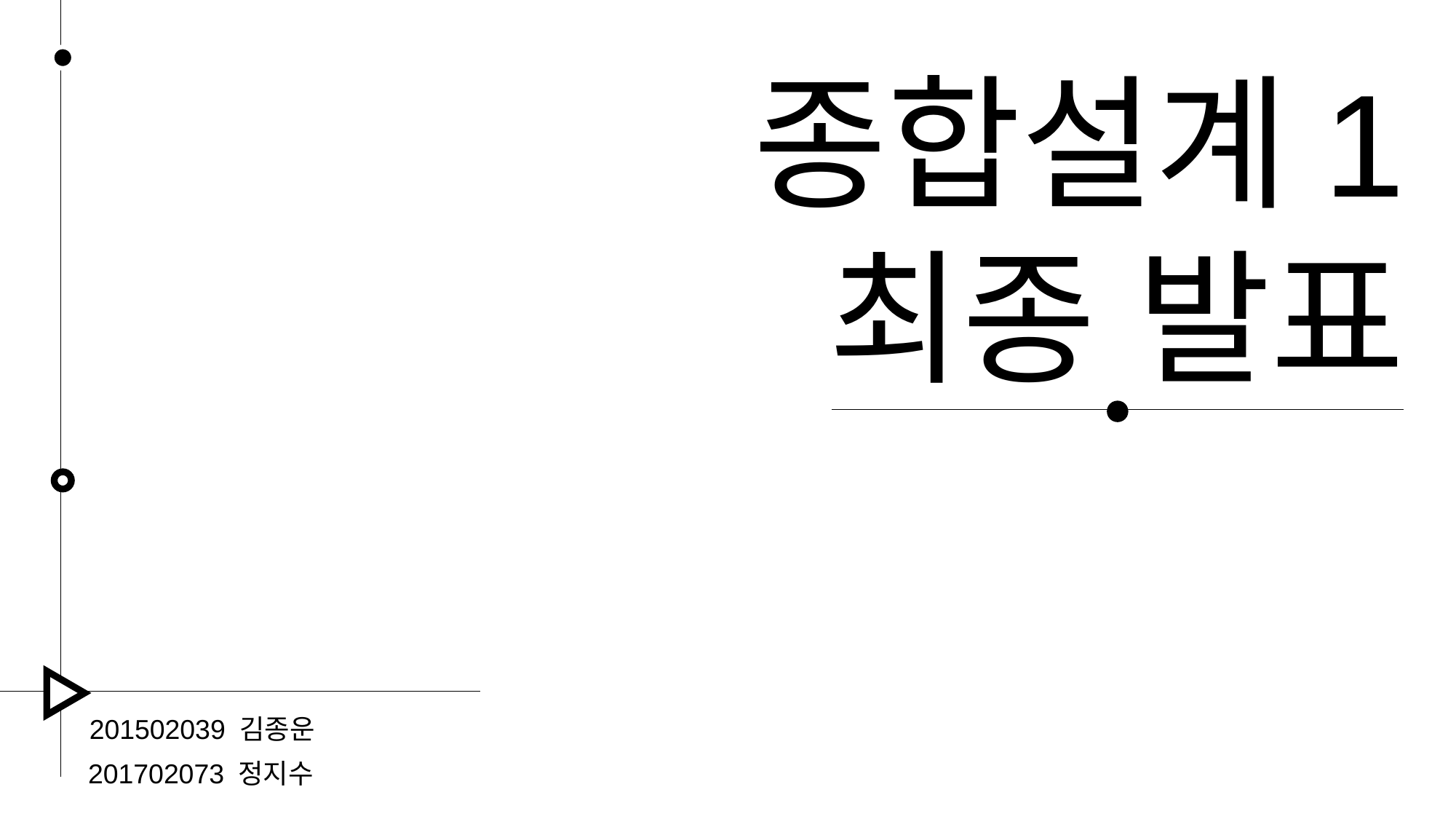

종합설계1
최종 발표

201502039 김종운
201702073 정지수